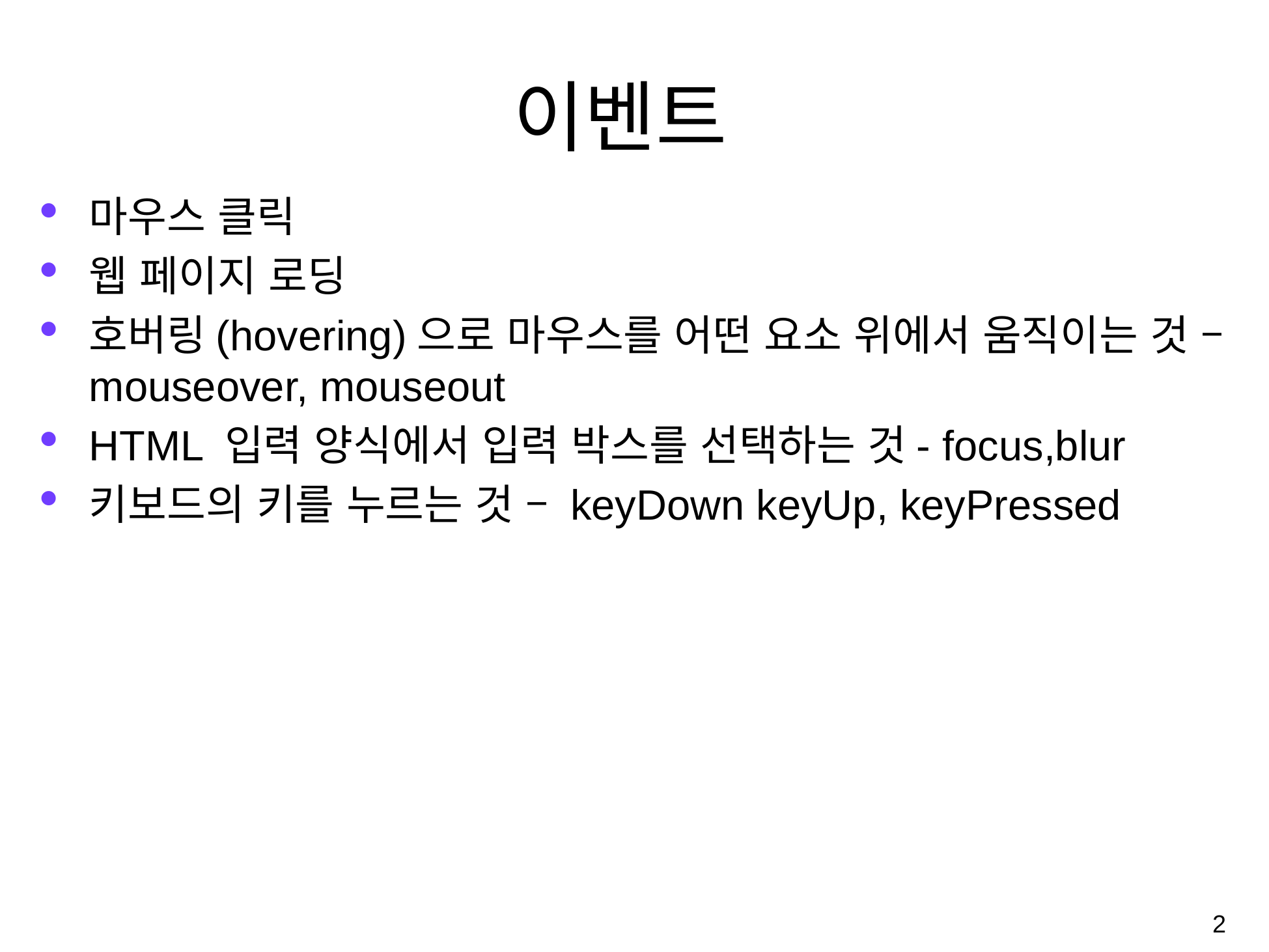

# 이벤트
마우스 클릭
웹 페이지 로딩
호버링(hovering)으로 마우스를 어떤 요소 위에서 움직이는 것 – mouseover, mouseout
HTML 입력 양식에서 입력 박스를 선택하는 것- focus,blur
키보드의 키를 누르는 것 – keyDown keyUp, keyPressed
2